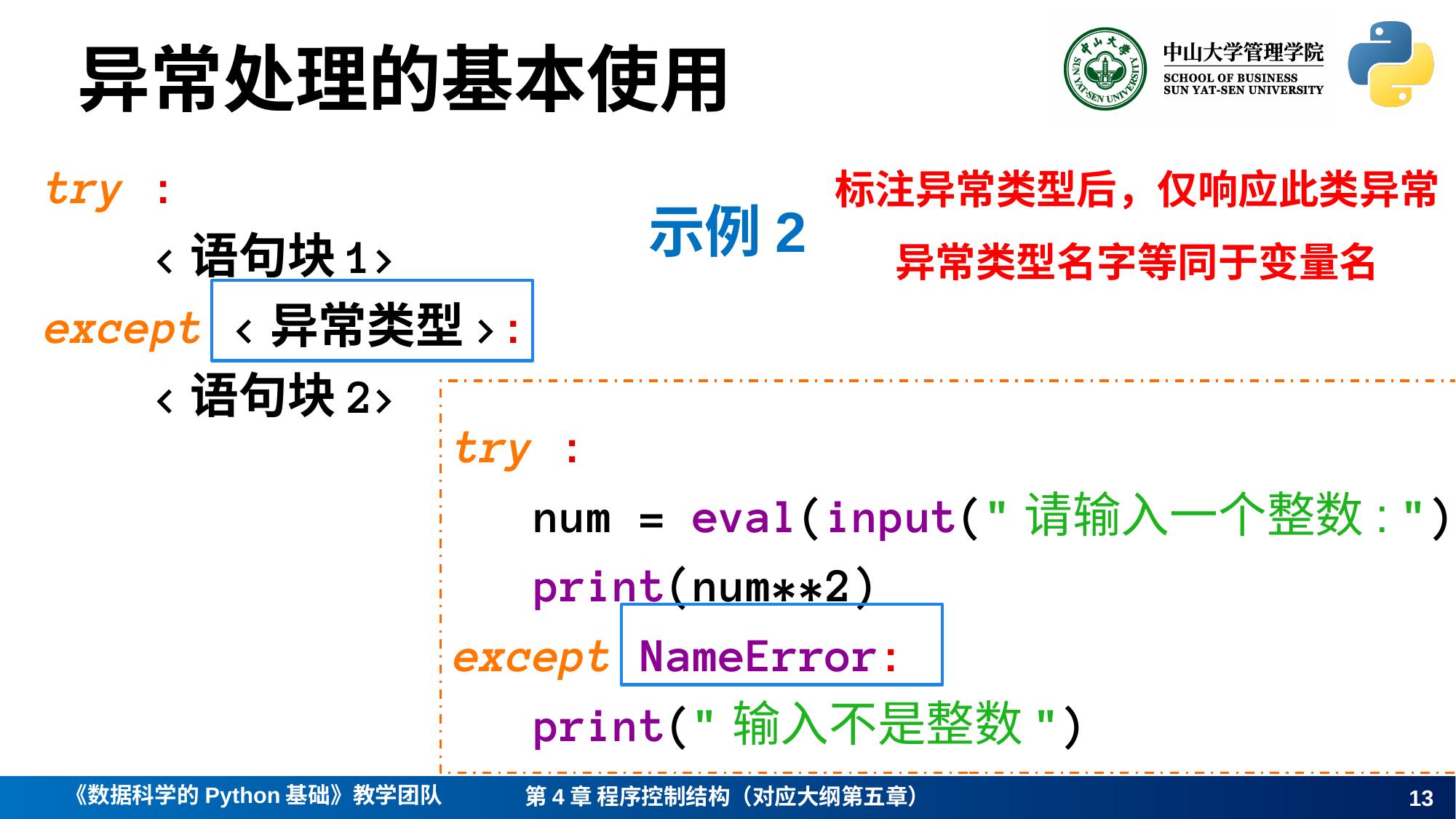

异常处理的基本使用
try :
    <语句块1>
except <异常类型>:
    <语句块2>
标注异常类型后，仅响应此类异常
异常类型名字等同于变量名
示例2

try :
   num = eval(input("请输入一个整数: "))
   print(num**2)
except NameError:
   print("输入不是整数")

13